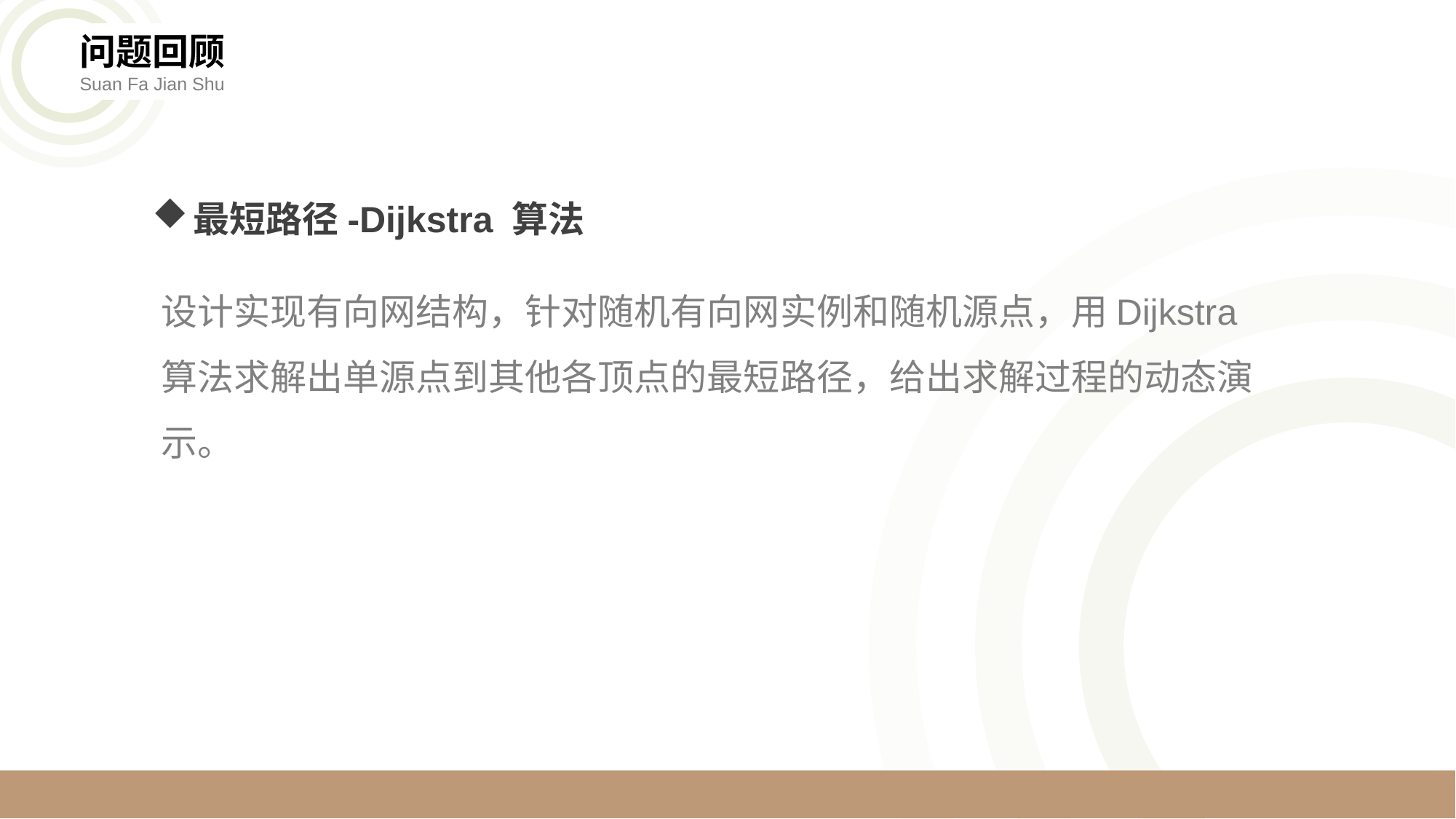

问题回顾
Suan Fa Jian Shu

最短路径-Dijkstra 算法
设计实现有向网结构，针对随机有向网实例和随机源点，用Dijkstra算法求解出单源点到其他各顶点的最短路径，给出求解过程的动态演示。